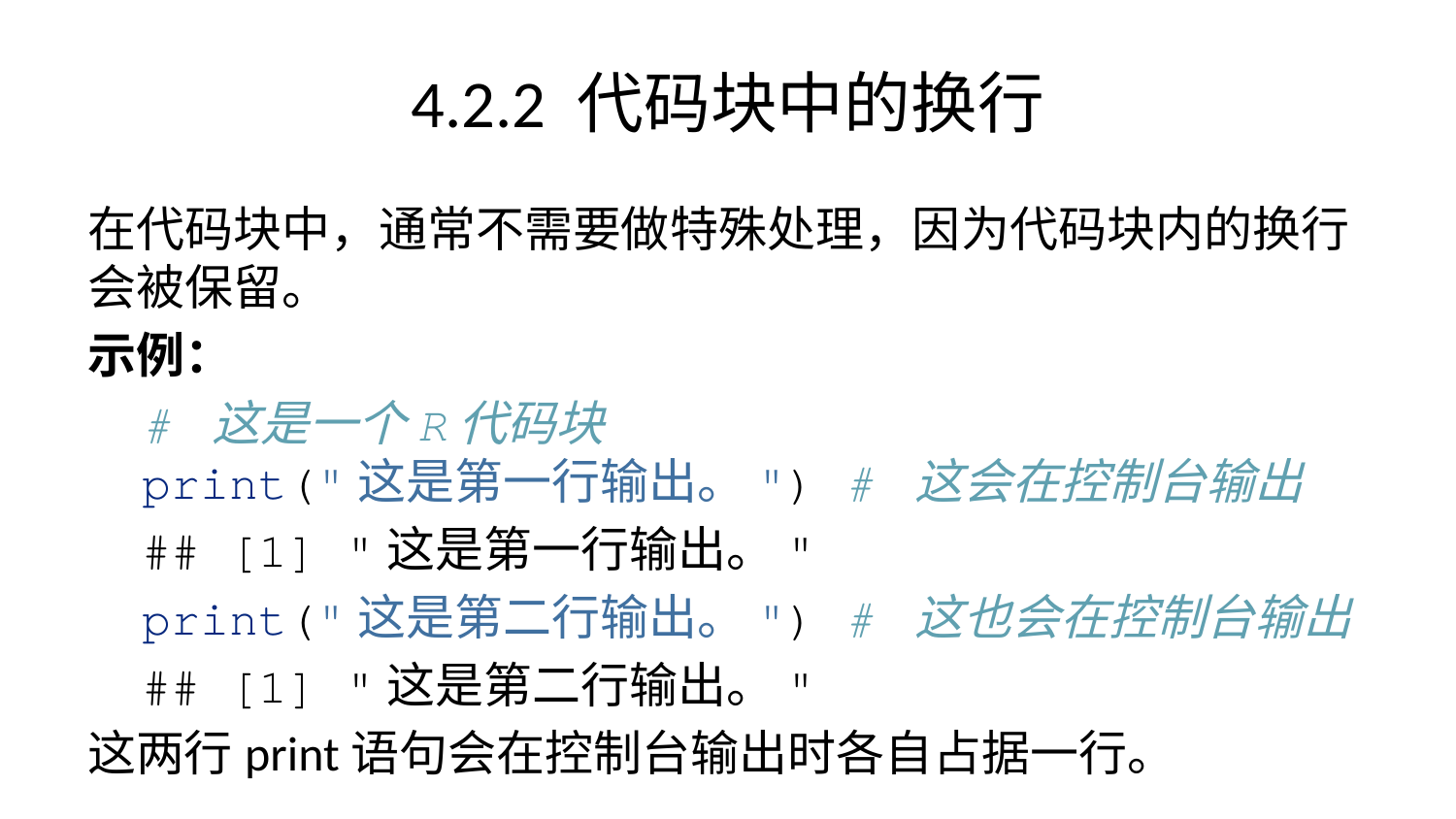

# 4.2.2 代码块中的换行
在代码块中，通常不需要做特殊处理，因为代码块内的换行会被保留。
示例：
# 这是一个R代码块 print("这是第一行输出。") # 这会在控制台输出
## [1] "这是第一行输出。"
print("这是第二行输出。") # 这也会在控制台输出
## [1] "这是第二行输出。"
这两行print语句会在控制台输出时各自占据一行。